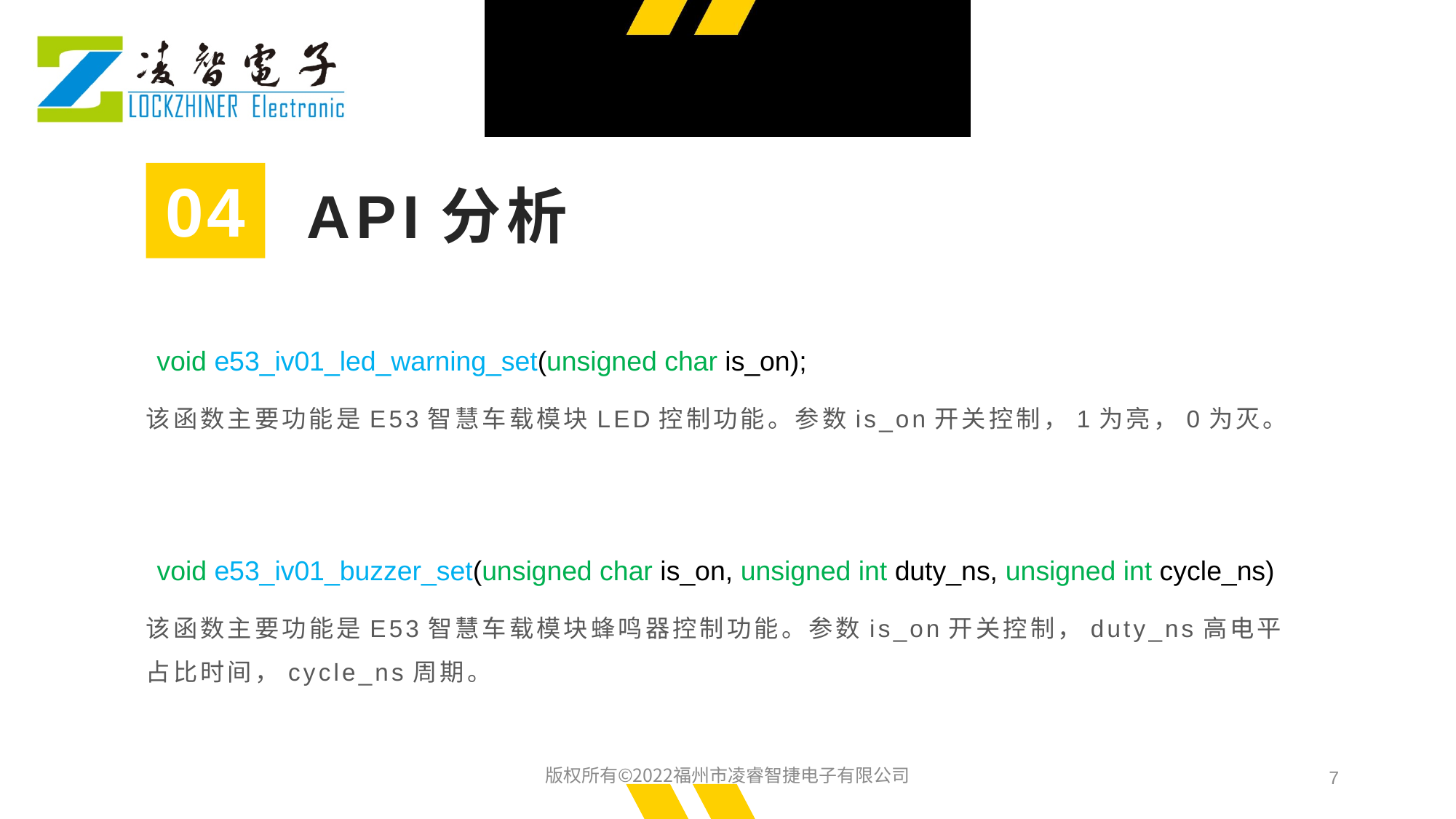

04
API分析
void e53_iv01_led_warning_set(unsigned char is_on);
该函数主要功能是E53智慧车载模块LED控制功能。参数is_on开关控制，1为亮，0为灭。
void e53_iv01_buzzer_set(unsigned char is_on, unsigned int duty_ns, unsigned int cycle_ns)
该函数主要功能是E53智慧车载模块蜂鸣器控制功能。参数is_on开关控制，duty_ns高电平占比时间，cycle_ns周期。
版权所有©2022福州市凌睿智捷电子有限公司
7